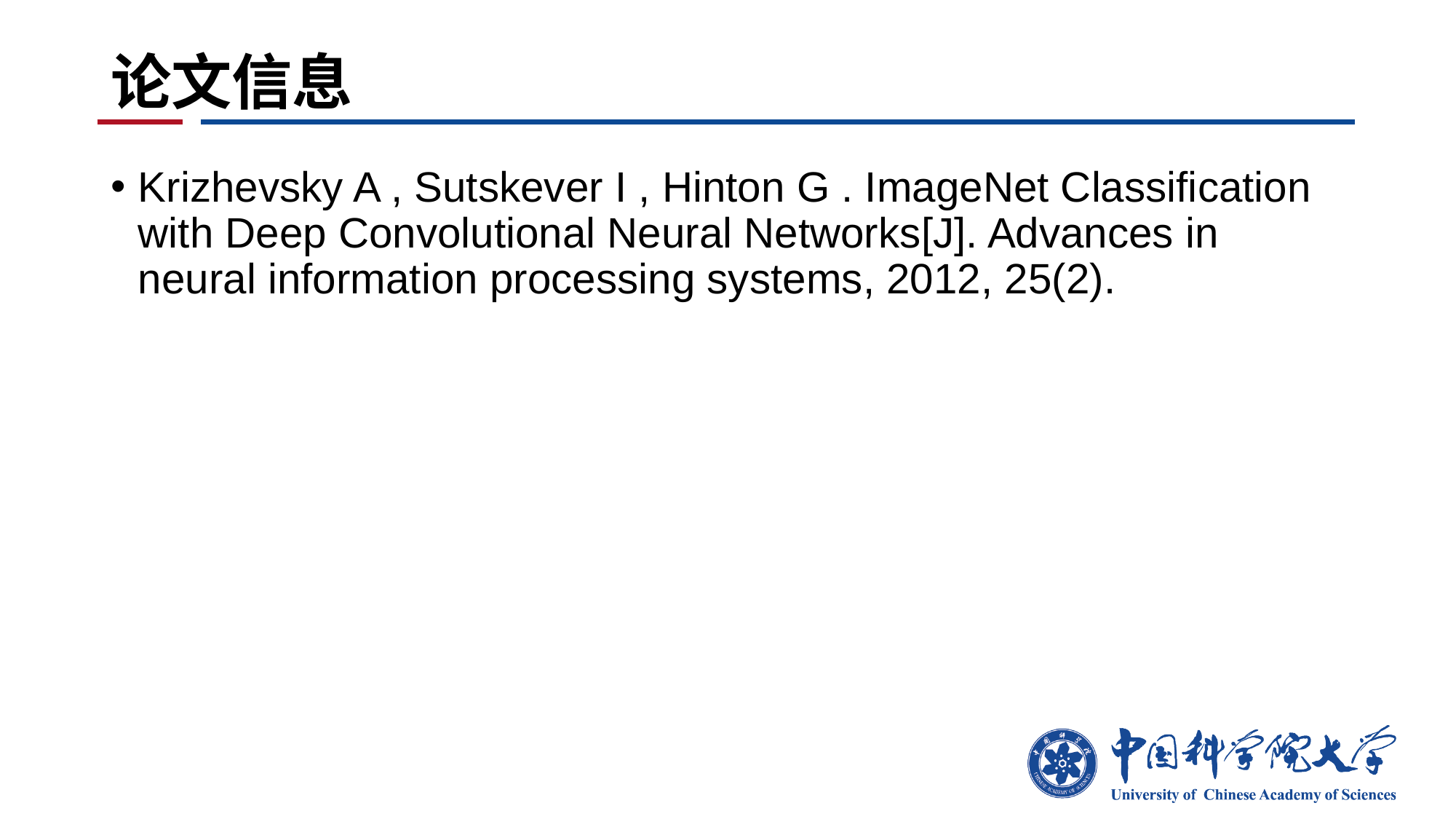

# 论文信息
Krizhevsky A , Sutskever I , Hinton G . ImageNet Classification with Deep Convolutional Neural Networks[J]. Advances in neural information processing systems, 2012, 25(2).